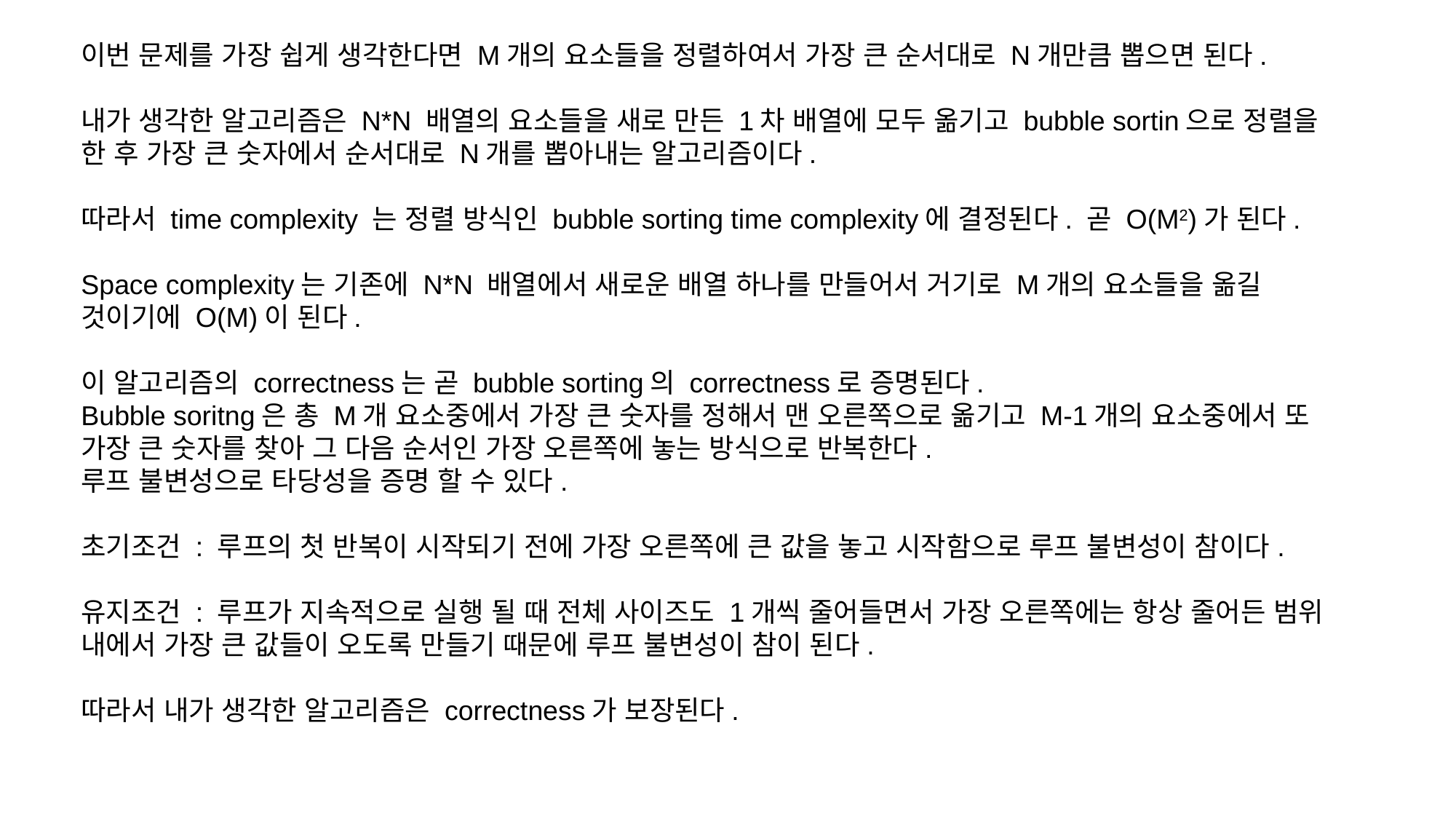

이번 문제를 가장 쉽게 생각한다면 M개의 요소들을 정렬하여서 가장 큰 순서대로 N개만큼 뽑으면 된다.

내가 생각한 알고리즘은 N*N 배열의 요소들을 새로 만든 1차 배열에 모두 옮기고 bubble sortin으로 정렬을 한 후 가장 큰 숫자에서 순서대로 N개를 뽑아내는 알고리즘이다.

따라서 time complexity 는 정렬 방식인 bubble sorting time complexity에 결정된다. 곧 O(M2)가 된다.

Space complexity는 기존에 N*N 배열에서 새로운 배열 하나를 만들어서 거기로 M개의 요소들을 옮길 것이기에 O(M)이 된다.

이 알고리즘의 correctness는 곧 bubble sorting의 correctness로 증명된다.
Bubble soritng은 총 M개 요소중에서 가장 큰 숫자를 정해서 맨 오른쪽으로 옮기고 M-1개의 요소중에서 또 가장 큰 숫자를 찾아 그 다음 순서인 가장 오른쪽에 놓는 방식으로 반복한다.
루프 불변성으로 타당성을 증명 할 수 있다.

초기조건 : 루프의 첫 반복이 시작되기 전에 가장 오른쪽에 큰 값을 놓고 시작함으로 루프 불변성이 참이다.

유지조건 : 루프가 지속적으로 실행 될 때 전체 사이즈도 1개씩 줄어들면서 가장 오른쪽에는 항상 줄어든 범위 내에서 가장 큰 값들이 오도록 만들기 때문에 루프 불변성이 참이 된다.

따라서 내가 생각한 알고리즘은 correctness가 보장된다.